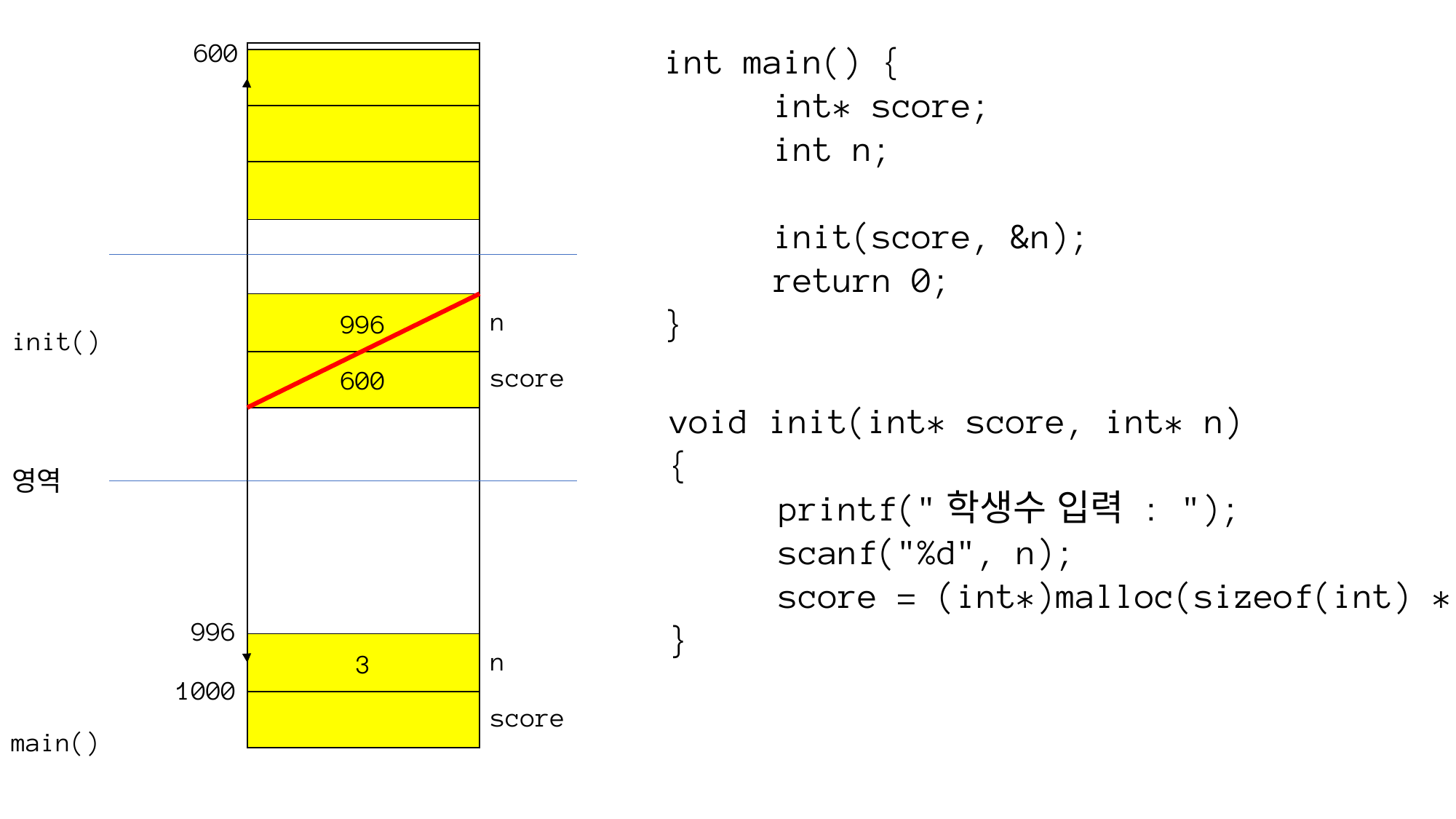

600
int main() {
	int* score;
	int n;

	init(score, &n);
	return 0;
}

996
n
init()
600
score
void init(int* score, int* n)
{
	printf("학생수 입력 : ");
	scanf("%d", n);
	score = (int*)malloc(sizeof(int) * *n);
}
stack 영역
996
3
n
1000

score
main()